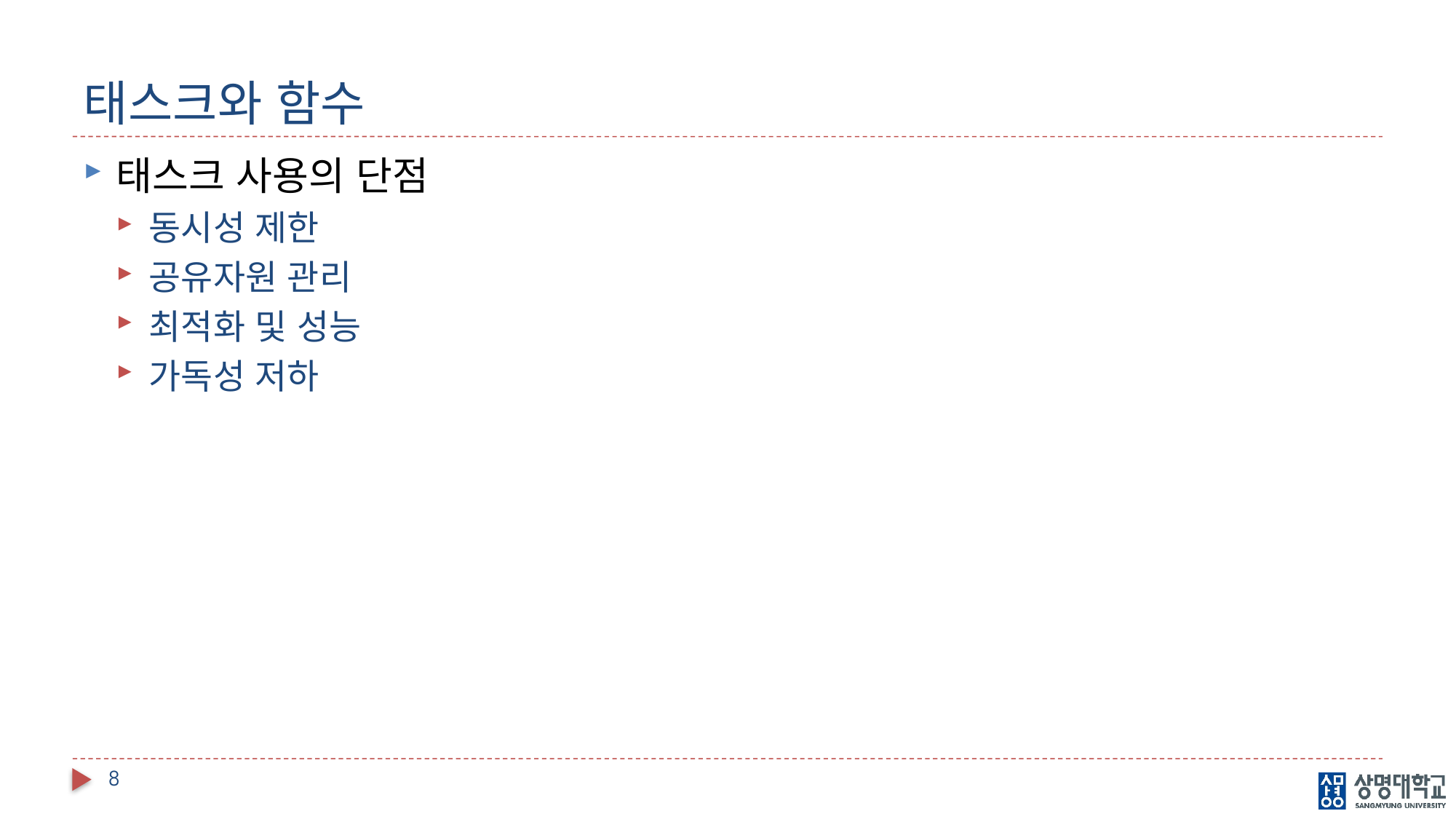

# 태스크와 함수
태스크 사용의 단점
동시성 제한
공유자원 관리
최적화 및 성능
가독성 저하

8